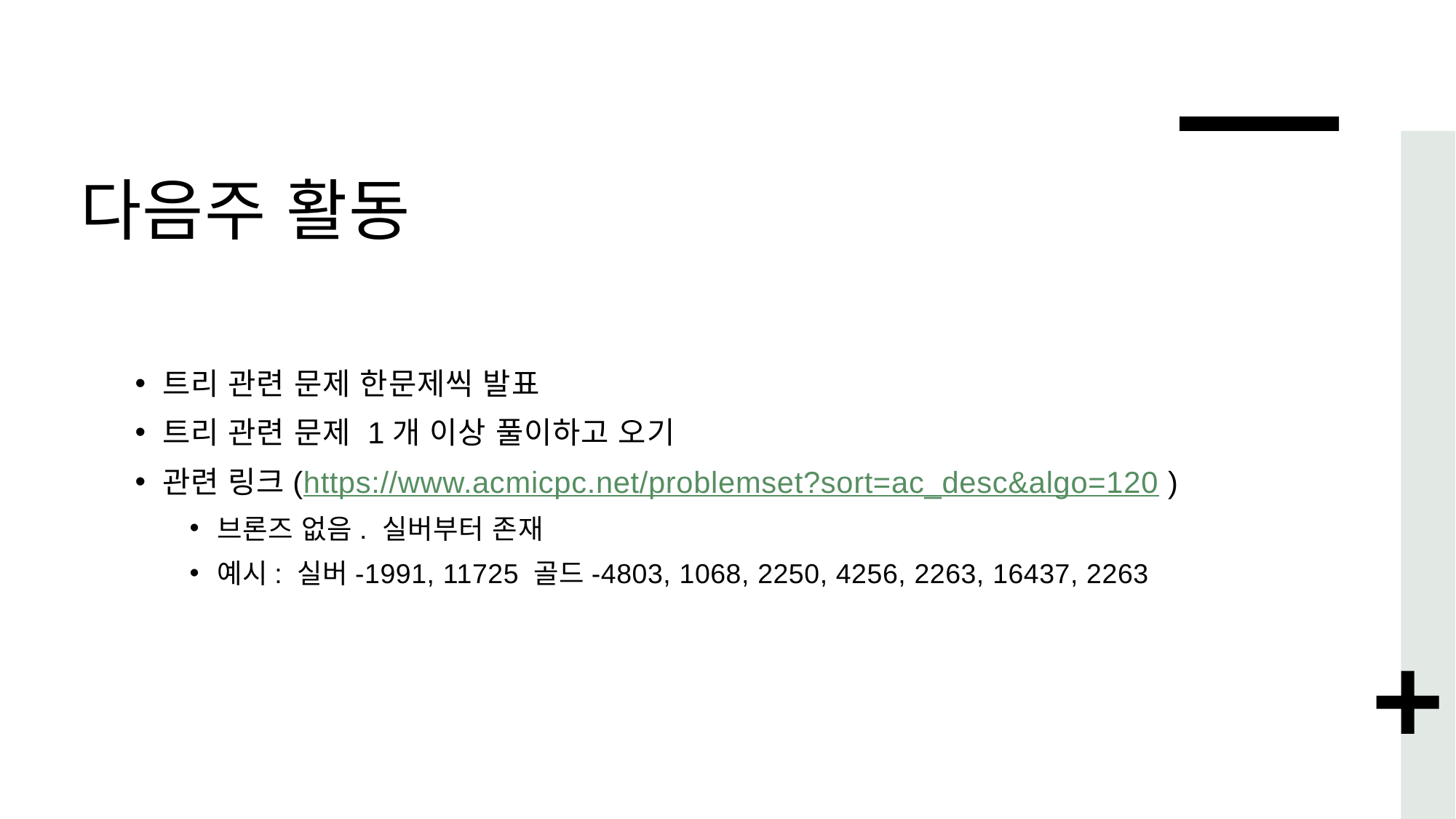

# 다음주 활동
트리 관련 문제 한문제씩 발표
트리 관련 문제 1개 이상 풀이하고 오기
관련 링크(https://www.acmicpc.net/problemset?sort=ac_desc&algo=120 )
브론즈 없음. 실버부터 존재
예시: 실버-1991, 11725 골드-4803, 1068, 2250, 4256, 2263, 16437, 2263